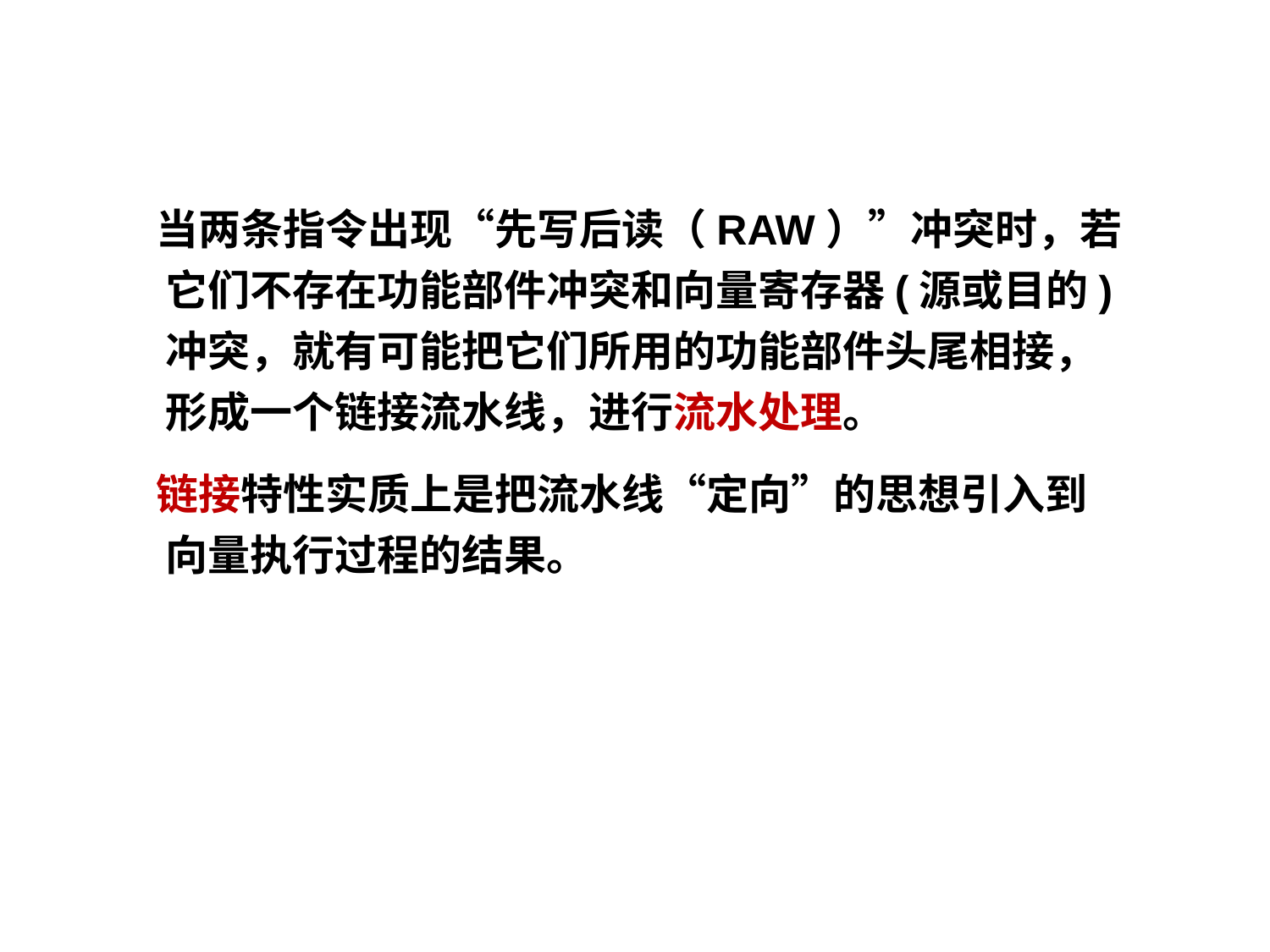

当两条指令出现“先写后读（RAW）”冲突时，若它们不存在功能部件冲突和向量寄存器(源或目的) 冲突，就有可能把它们所用的功能部件头尾相接，形成一个链接流水线，进行流水处理。
   链接特性实质上是把流水线“定向”的思想引入到向量执行过程的结果。